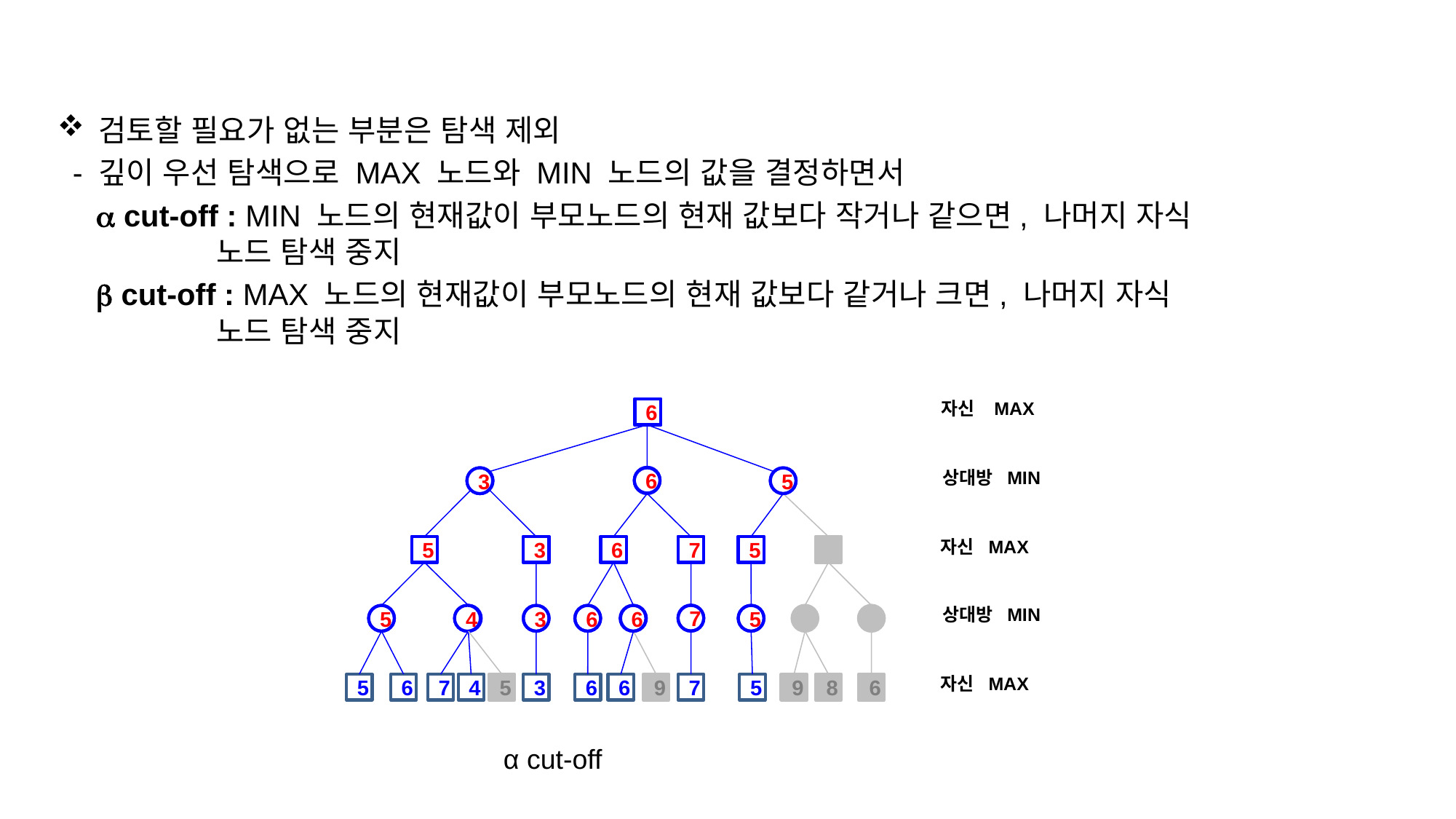

검토할 필요가 없는 부분은 탐색 제외
 - 깊이 우선 탐색으로 MAX 노드와 MIN 노드의 값을 결정하면서
   α cut-off : MIN 노드의 현재값이 부모노드의 현재 값보다 작거나 같으면, 나머지 자식
                 노드 탐색 중지
   β cut-off : MAX 노드의 현재값이 부모노드의 현재 값보다 같거나 크면, 나머지 자식
                 노드 탐색 중지
자신   MAX

3
6
상대방  MIN
6
5
3

5
자신  MAX

5

3

6

7

5

상대방  MIN
7

5
7
4

3

6
6

5

자신  MAX
5
6
7
4
5
3
6
6
9
7
5
9
8
6
α cut-off